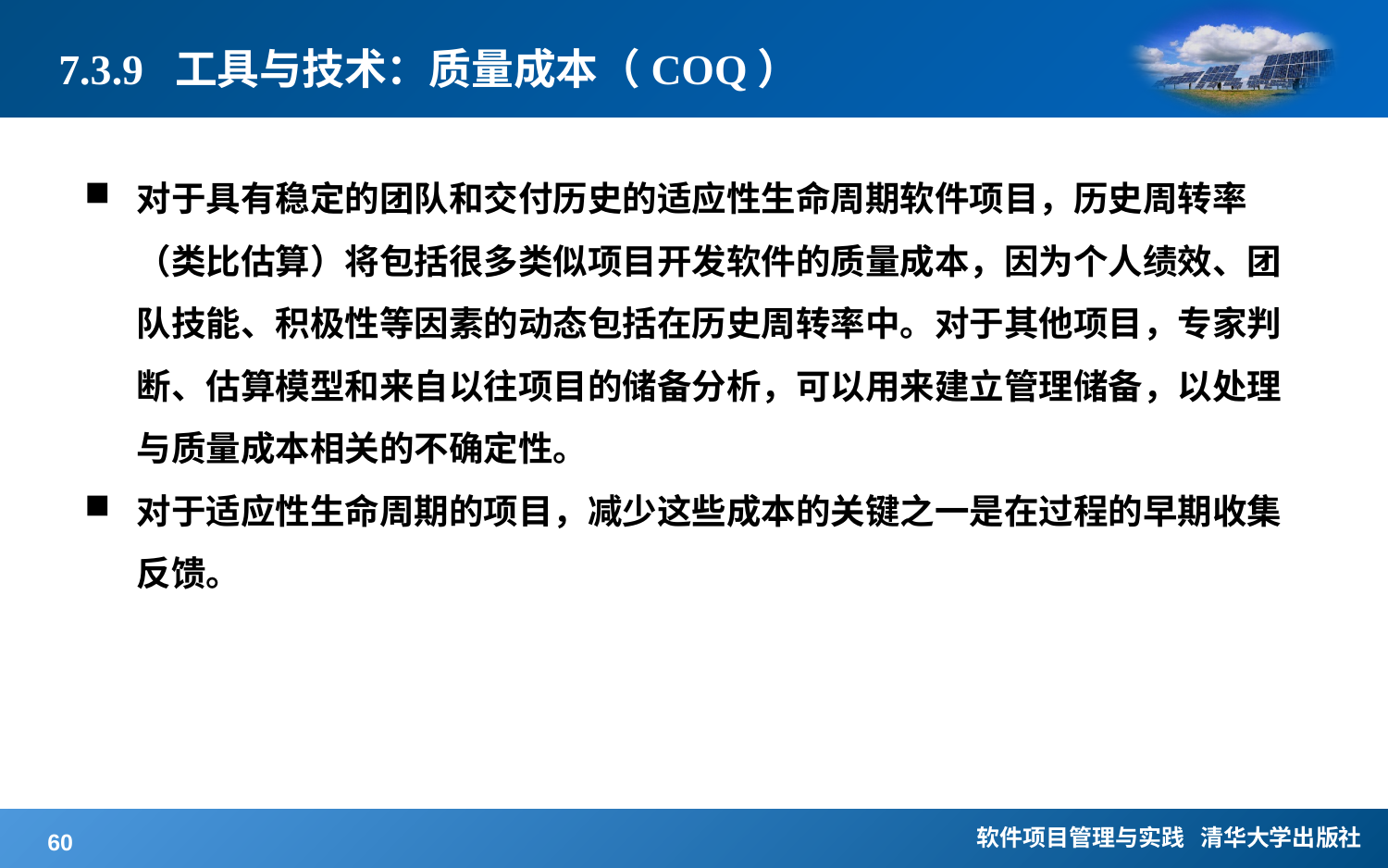

# 7.3.9  工具与技术：质量成本（COQ）
对于具有稳定的团队和交付历史的适应性生命周期软件项目，历史周转率（类比估算）将包括很多类似项目开发软件的质量成本，因为个人绩效、团队技能、积极性等因素的动态包括在历史周转率中。对于其他项目，专家判断、估算模型和来自以往项目的储备分析，可以用来建立管理储备，以处理与质量成本相关的不确定性。
对于适应性生命周期的项目，减少这些成本的关键之一是在过程的早期收集反馈。